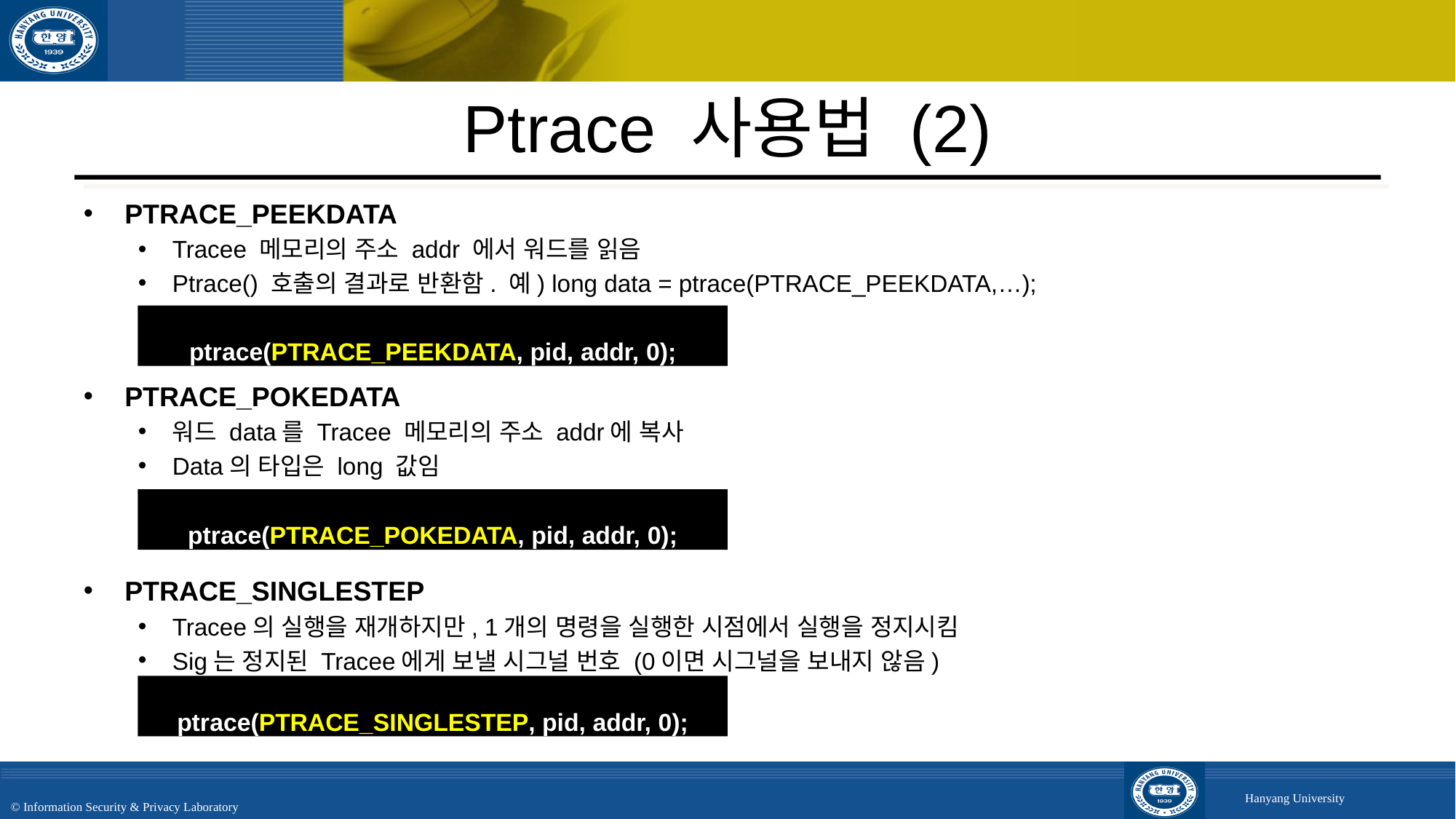

# Ptrace 사용법 (2)
PTRACE_PEEKDATA
Tracee 메모리의 주소 addr 에서 워드를 읽음
Ptrace() 호출의 결과로 반환함. 예) long data = ptrace(PTRACE_PEEKDATA,…);

PTRACE_POKEDATA
워드 data를 Tracee 메모리의 주소 addr에 복사
Data의 타입은 long 값임

PTRACE_SINGLESTEP
Tracee의 실행을 재개하지만, 1개의 명령을 실행한 시점에서 실행을 정지시킴
Sig는 정지된 Tracee에게 보낼 시그널 번호 (0이면 시그널을 보내지 않음)

ptrace(PTRACE_PEEKDATA, pid, addr, 0);
ptrace(PTRACE_POKEDATA, pid, addr, 0);
ptrace(PTRACE_SINGLESTEP, pid, addr, 0);